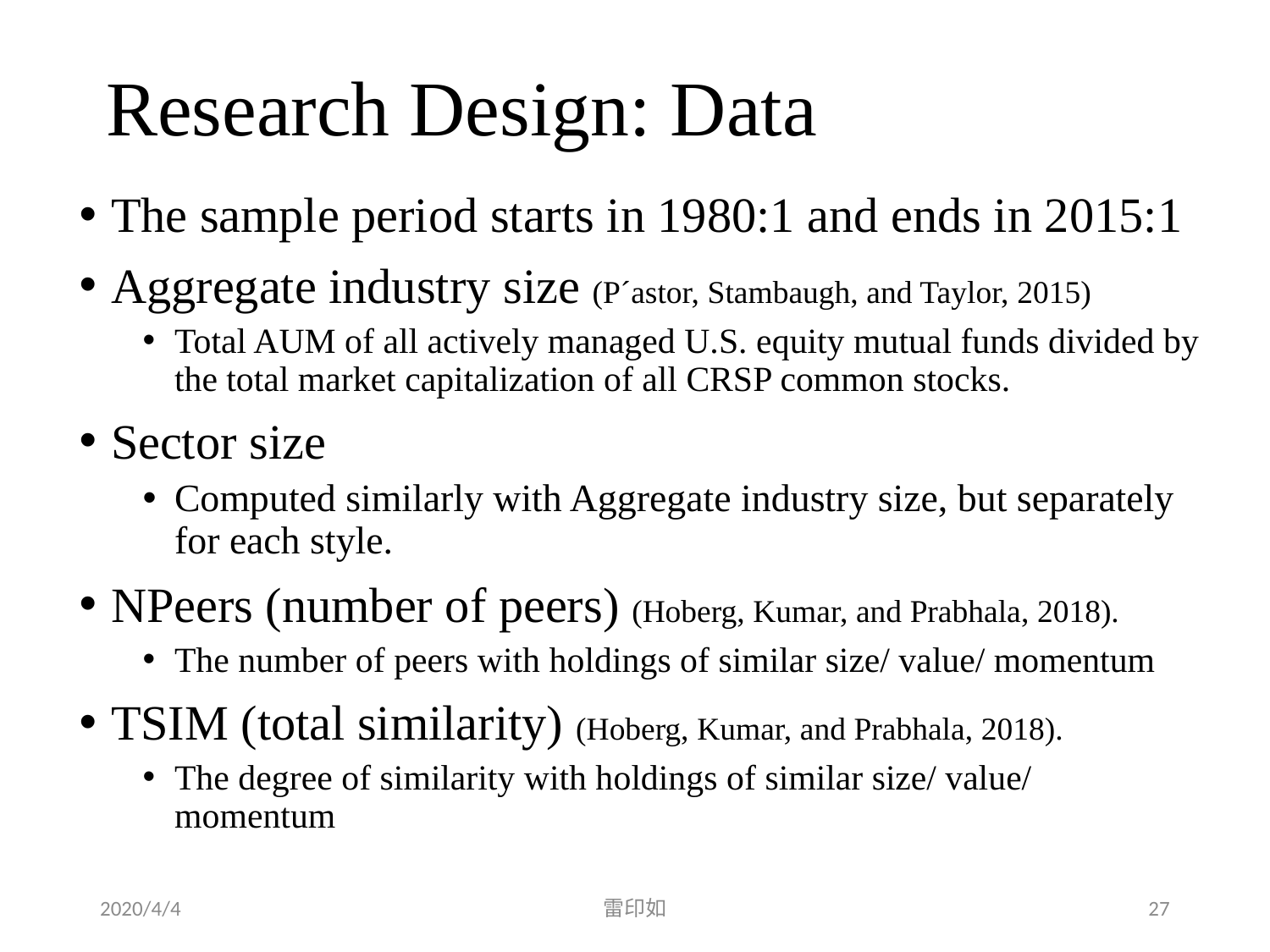

# Research Design: Data
The sample period starts in 1980:1 and ends in 2015:1
Aggregate industry size (P´astor, Stambaugh, and Taylor, 2015)
Total AUM of all actively managed U.S. equity mutual funds divided by the total market capitalization of all CRSP common stocks.
Sector size
Computed similarly with Aggregate industry size, but separately for each style.
NPeers (number of peers) (Hoberg, Kumar, and Prabhala, 2018).
The number of peers with holdings of similar size/ value/ momentum
TSIM (total similarity) (Hoberg, Kumar, and Prabhala, 2018).
The degree of similarity with holdings of similar size/ value/ momentum
2020/4/4
雷印如
27